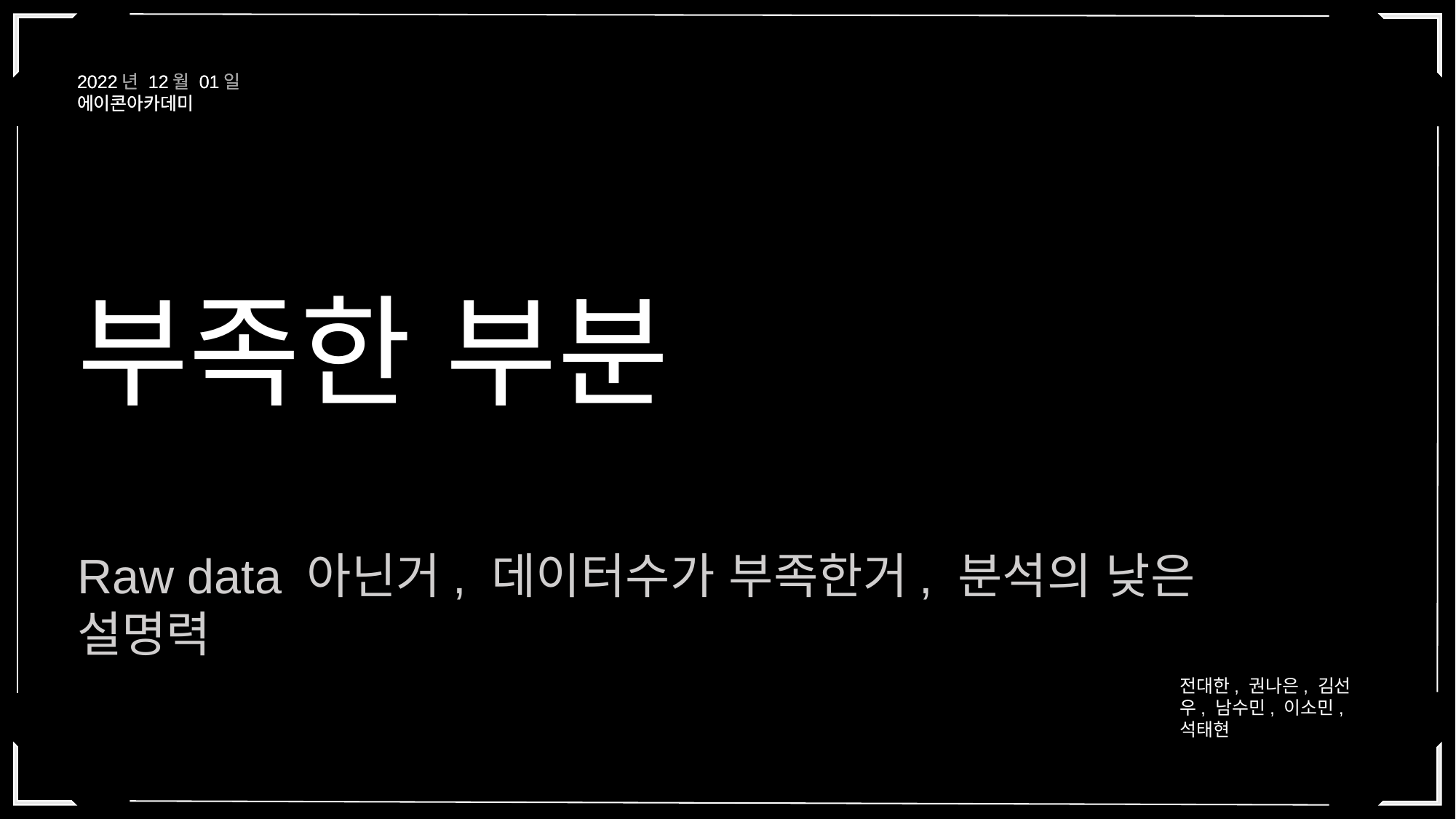

2022년 12월 01일
에이콘아카데미
2022년 12월 01일
에이콘아카데미
부족한 부분
Raw data 아닌거, 데이터수가 부족한거, 분석의 낮은 설명력
전대한, 권나은, 김선우, 남수민, 이소민, 석태현